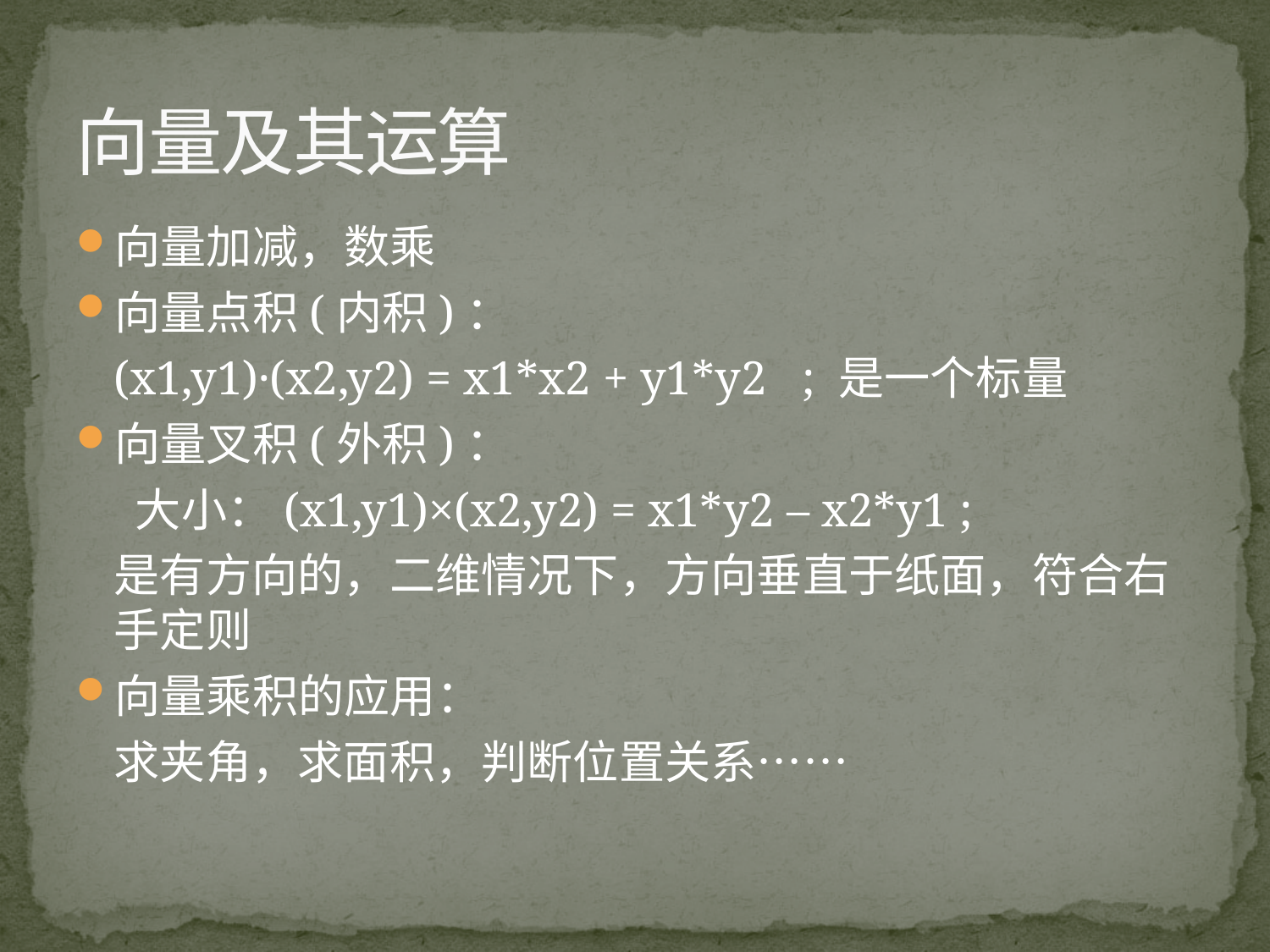

# 向量及其运算
向量加减，数乘
向量点积(内积)：
	(x1,y1)·(x2,y2) = x1*x2 + y1*y2   ; 是一个标量
向量叉积(外积)：
	 大小：(x1,y1)×(x2,y2) = x1*y2 – x2*y1 ;
	是有方向的，二维情况下，方向垂直于纸面，符合右手定则
向量乘积的应用：
 	求夹角，求面积，判断位置关系……